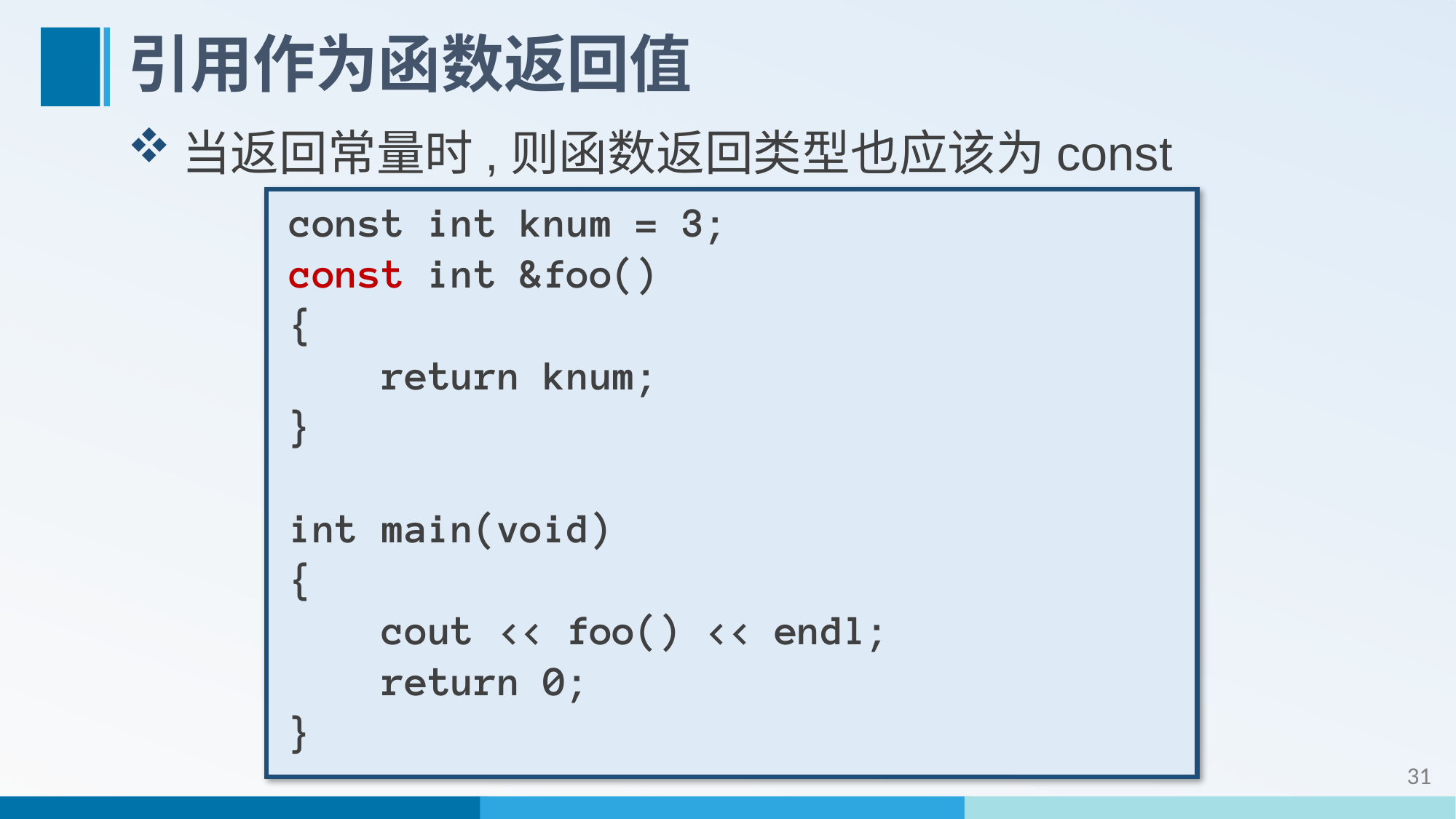

# 引用作为函数返回值
当返回常量时,则函数返回类型也应该为const
const int knum = 3;
const int &foo()
{
    return knum;
}

int main(void)
{
    cout << foo() << endl;
    return 0;
}